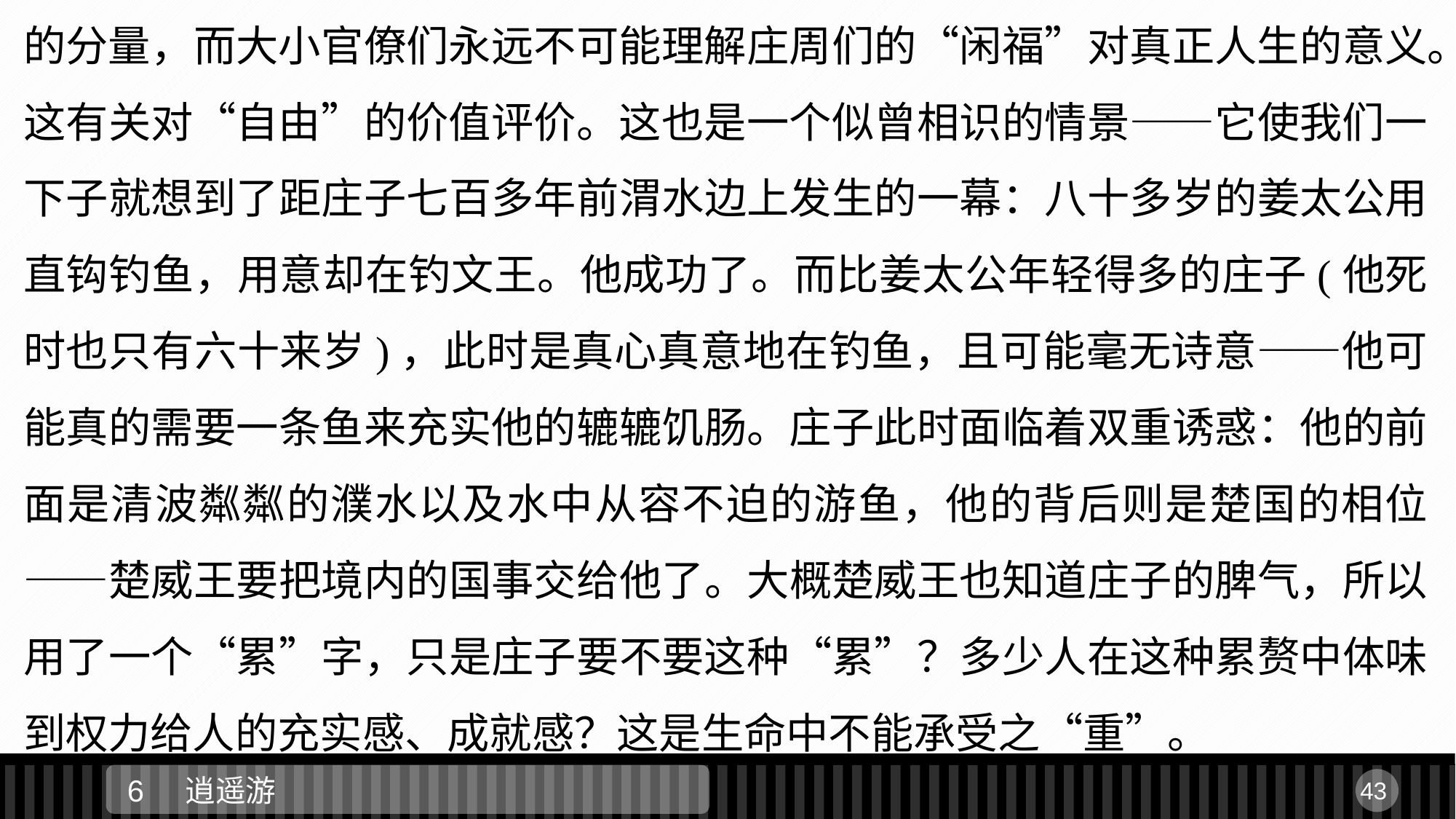

的分量，而大小官僚们永远不可能理解庄周们的“闲福”对真正人生的意义。这有关对“自由”的价值评价。这也是一个似曾相识的情景——它使我们一下子就想到了距庄子七百多年前渭水边上发生的一幕：八十多岁的姜太公用直钩钓鱼，用意却在钓文王。他成功了。而比姜太公年轻得多的庄子(他死时也只有六十来岁)，此时是真心真意地在钓鱼，且可能毫无诗意——他可能真的需要一条鱼来充实他的辘辘饥肠。庄子此时面临着双重诱惑：他的前面是清波粼粼的濮水以及水中从容不迫的游鱼，他的背后则是楚国的相位——楚威王要把境内的国事交给他了。大概楚威王也知道庄子的脾气，所以用了一个“累”字，只是庄子要不要这种“累”？多少人在这种累赘中体味到权力给人的充实感、成就感？这是生命中不能承受之“重”。